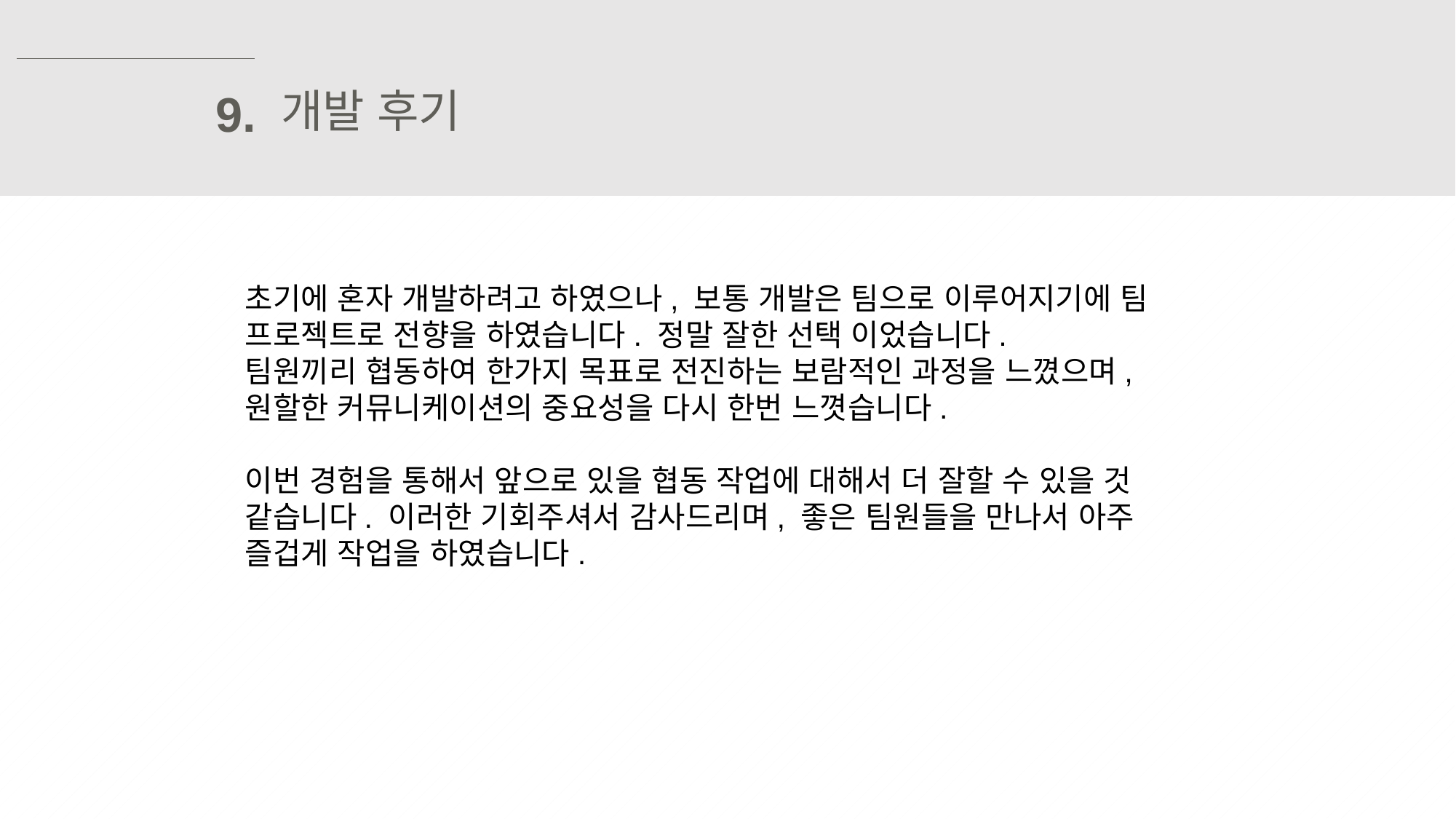

개발 후기
9.
초기에 혼자 개발하려고 하였으나, 보통 개발은 팀으로 이루어지기에 팀 프로젝트로 전향을 하였습니다. 정말 잘한 선택 이었습니다.
팀원끼리 협동하여 한가지 목표로 전진하는 보람적인 과정을 느꼈으며, 원할한 커뮤니케이션의 중요성을 다시 한번 느꼇습니다.
이번 경험을 통해서 앞으로 있을 협동 작업에 대해서 더 잘할 수 있을 것 같습니다. 이러한 기회주셔서 감사드리며, 좋은 팀원들을 만나서 아주 즐겁게 작업을 하였습니다.